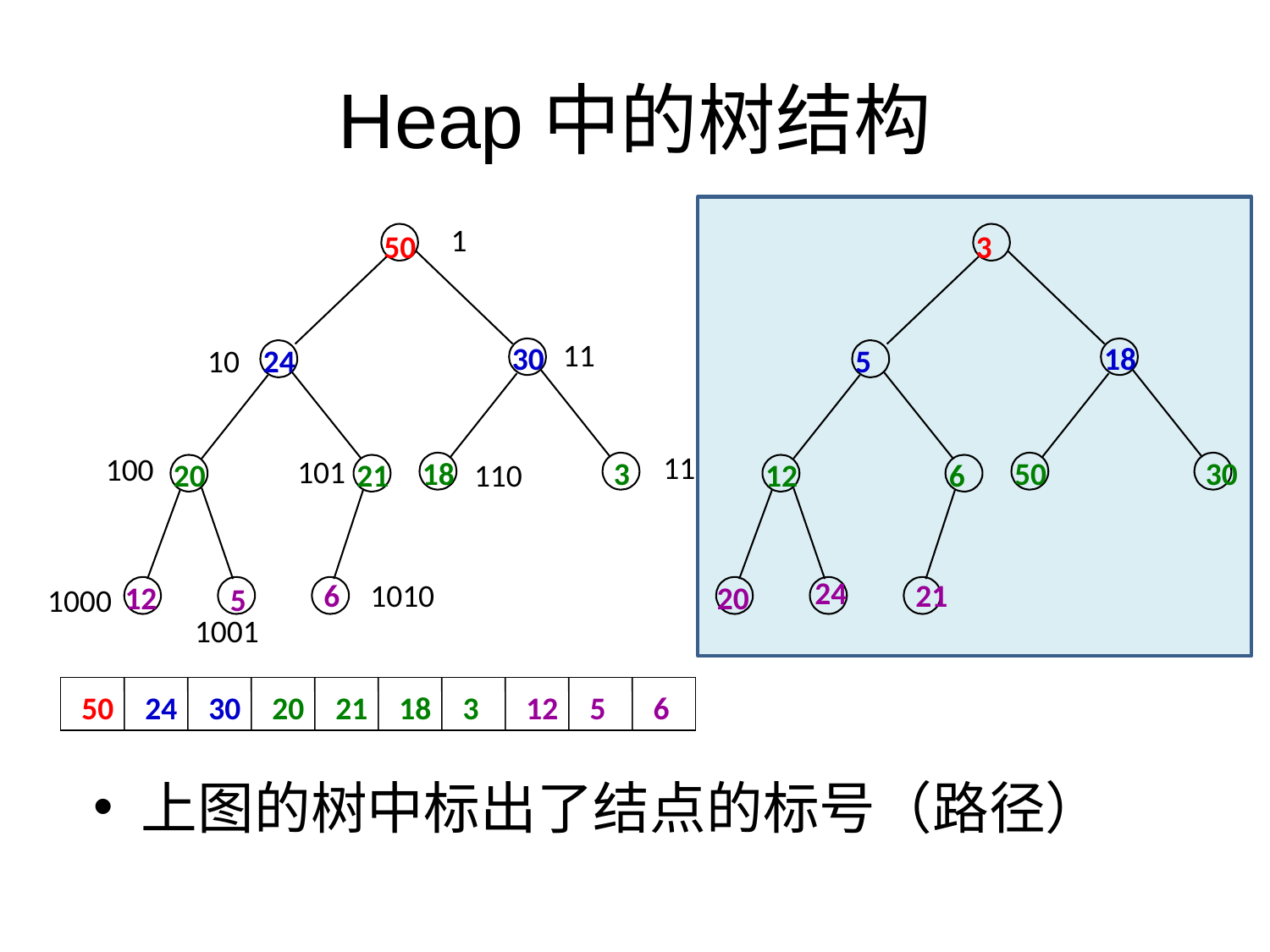

# Heap中的树结构

3

18

5

50

30

12

6

24
21

20

1

50

30

24

18

3

20

21

6

12

5

50
24
30
20
21
18
3
12
5
6
11
10
111
100
101
110
1010
1000
1001
上图的树中标出了结点的标号（路径）